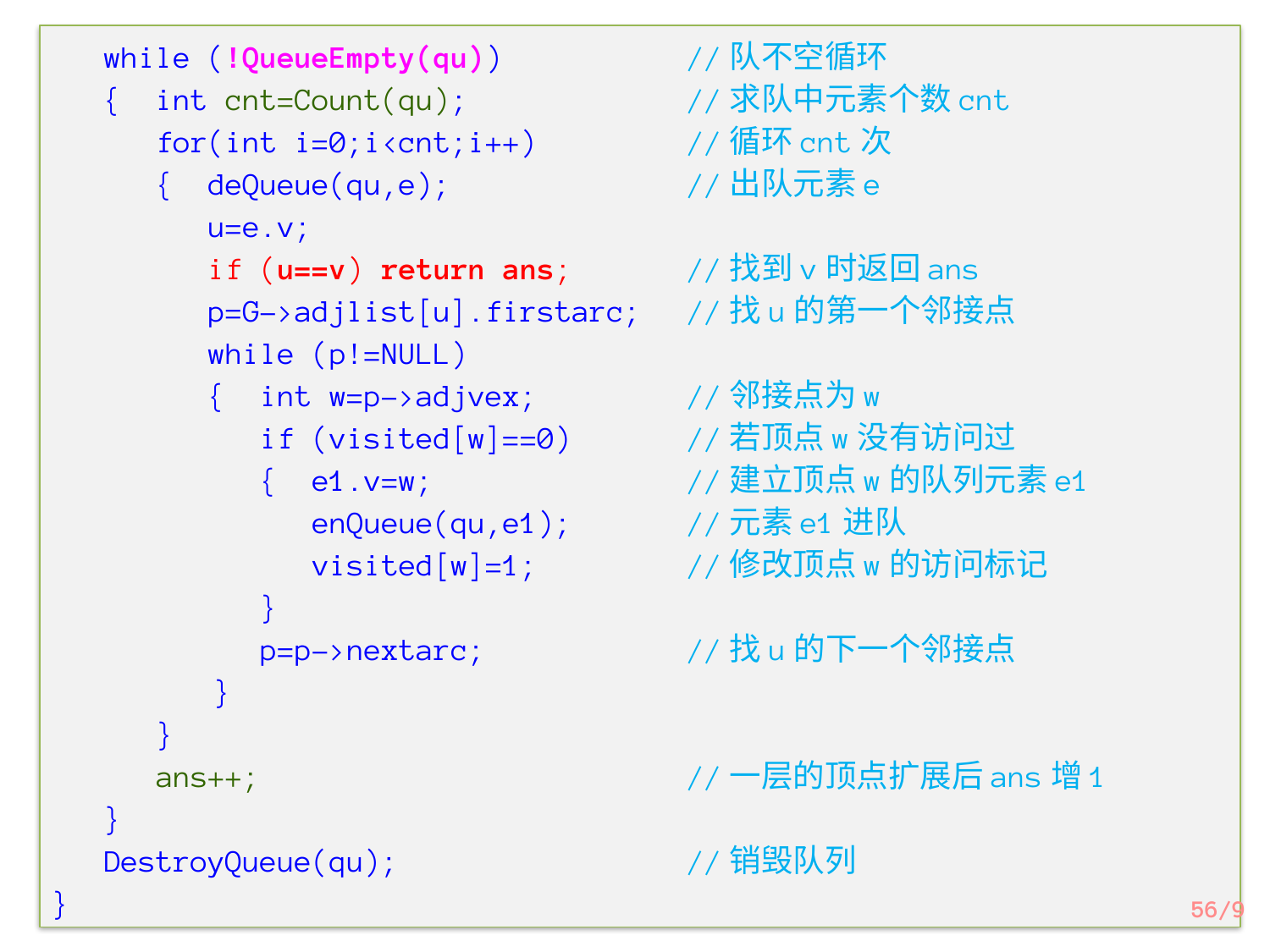

while (!QueueEmpty(qu)) 		//队不空循环
   {  int cnt=Count(qu);		//求队中元素个数cnt
      for(int i=0;i<cnt;i++) 		//循环cnt次
      {  deQueue(qu,e);		//出队元素e
         u=e.v;
         if (u==v) return ans;	//找到v时返回ans
         p=G->adjlist[u].firstarc;	//找u的第一个邻接点
         while (p!=NULL)
         {  int w=p->adjvex; 		//邻接点为w
            if (visited[w]==0) 	//若顶点w没有访问过
            {  e1.v=w;		//建立顶点w的队列元素e1
               enQueue(qu,e1);	//元素e1进队
               visited[w]=1;		//修改顶点w的访问标记
            }
            p=p->nextarc;		//找u的下一个邻接点
	  }
      }
      ans++; 				//一层的顶点扩展后ans增1
   }
   DestroyQueue(qu);			//销毁队列
}
56/9